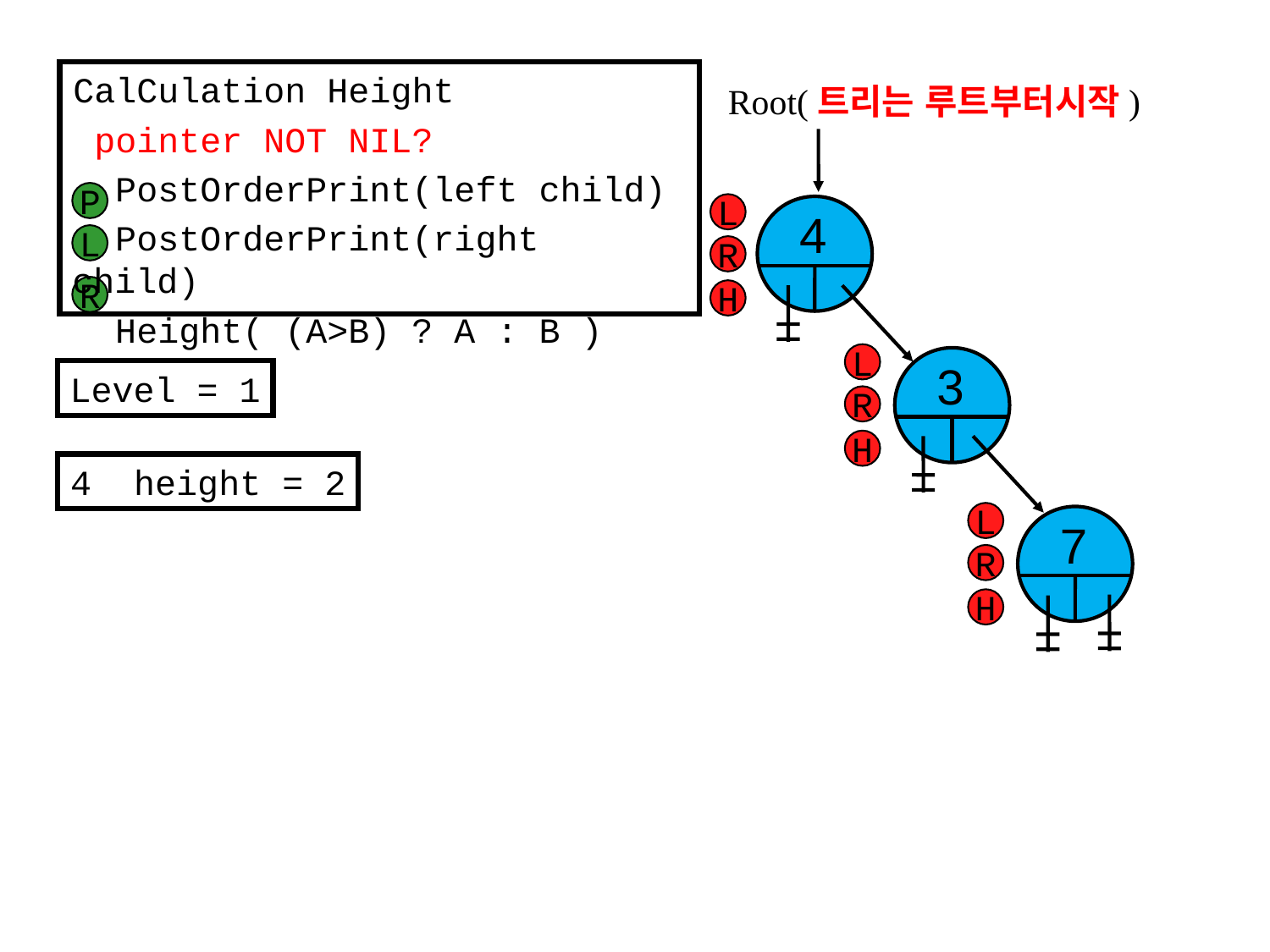

CalCulation Height
 pointer NOT NIL?
  PostOrderPrint(left child)
  PostOrderPrint(right child)
  Height( (A>B) ? A : B )
Root(트리는 루트부터시작)

P
L

 4
L
R
R
H

L

 3
Level = 1
R
H

4  height = 2
L

 7
R
H